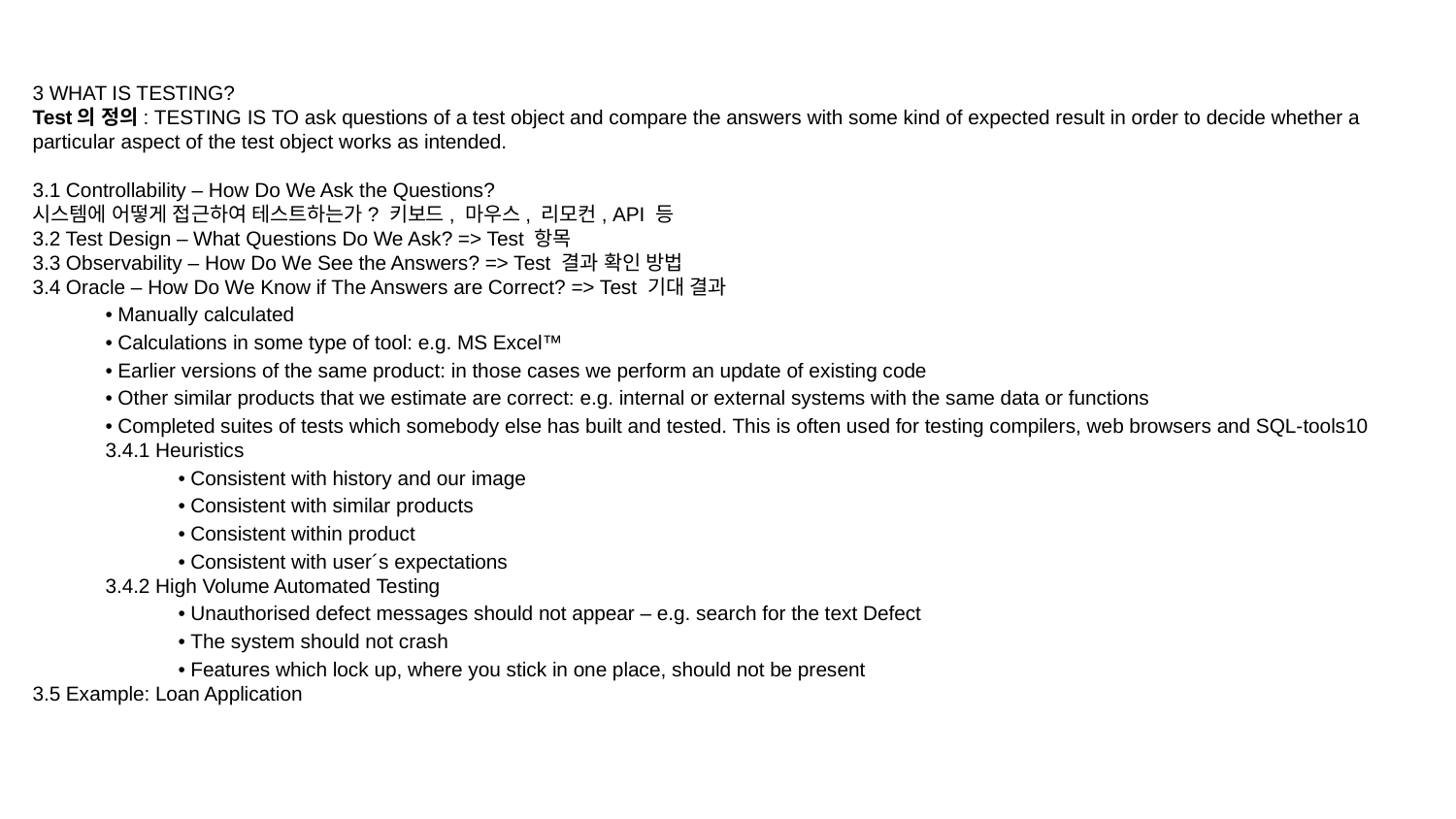

3 WHAT IS TESTING?
Test의 정의: TESTING IS TO ask questions of a test object and compare the answers with some kind of expected result in order to decide whether a particular aspect of the test object works as intended.

3.1 Controllability – How Do We Ask the Questions?
시스템에 어떻게 접근하여 테스트하는가? 키보드, 마우스, 리모컨, API 등
3.2 Test Design – What Questions Do We Ask? => Test 항목
3.3 Observability – How Do We See the Answers? => Test 결과 확인 방법
3.4 Oracle – How Do We Know if The Answers are Correct? => Test 기대 결과
• Manually calculated
• Calculations in some type of tool: e.g. MS Excel™
• Earlier versions of the same product: in those cases we perform an update of existing code
• Other similar products that we estimate are correct: e.g. internal or external systems with the same data or functions
• Completed suites of tests which somebody else has built and tested. This is often used for testing compilers, web browsers and SQL-tools10
3.4.1 Heuristics
• Consistent with history and our image
• Consistent with similar products
• Consistent within product
• Consistent with user´s expectations
3.4.2 High Volume Automated Testing
• Unauthorised defect messages should not appear – e.g. search for the text Defect
• The system should not crash
• Features which lock up, where you stick in one place, should not be present
3.5 Example: Loan Application